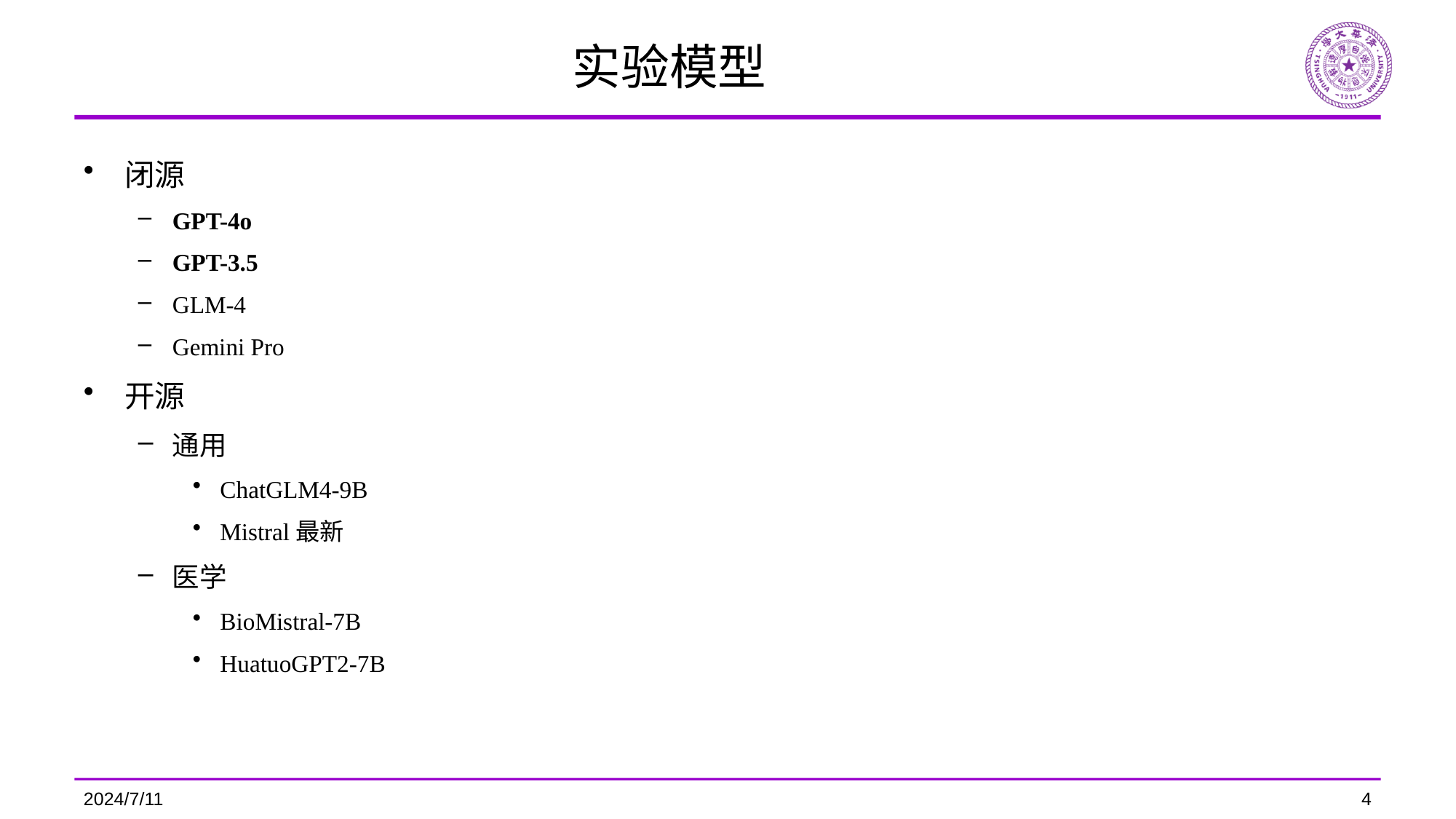

# 实验模型
闭源
GPT-4o
GPT-3.5
GLM-4
Gemini Pro
开源
通用
ChatGLM4-9B
Mistral最新
医学
BioMistral-7B
HuatuoGPT2-7B

2024/7/11

4